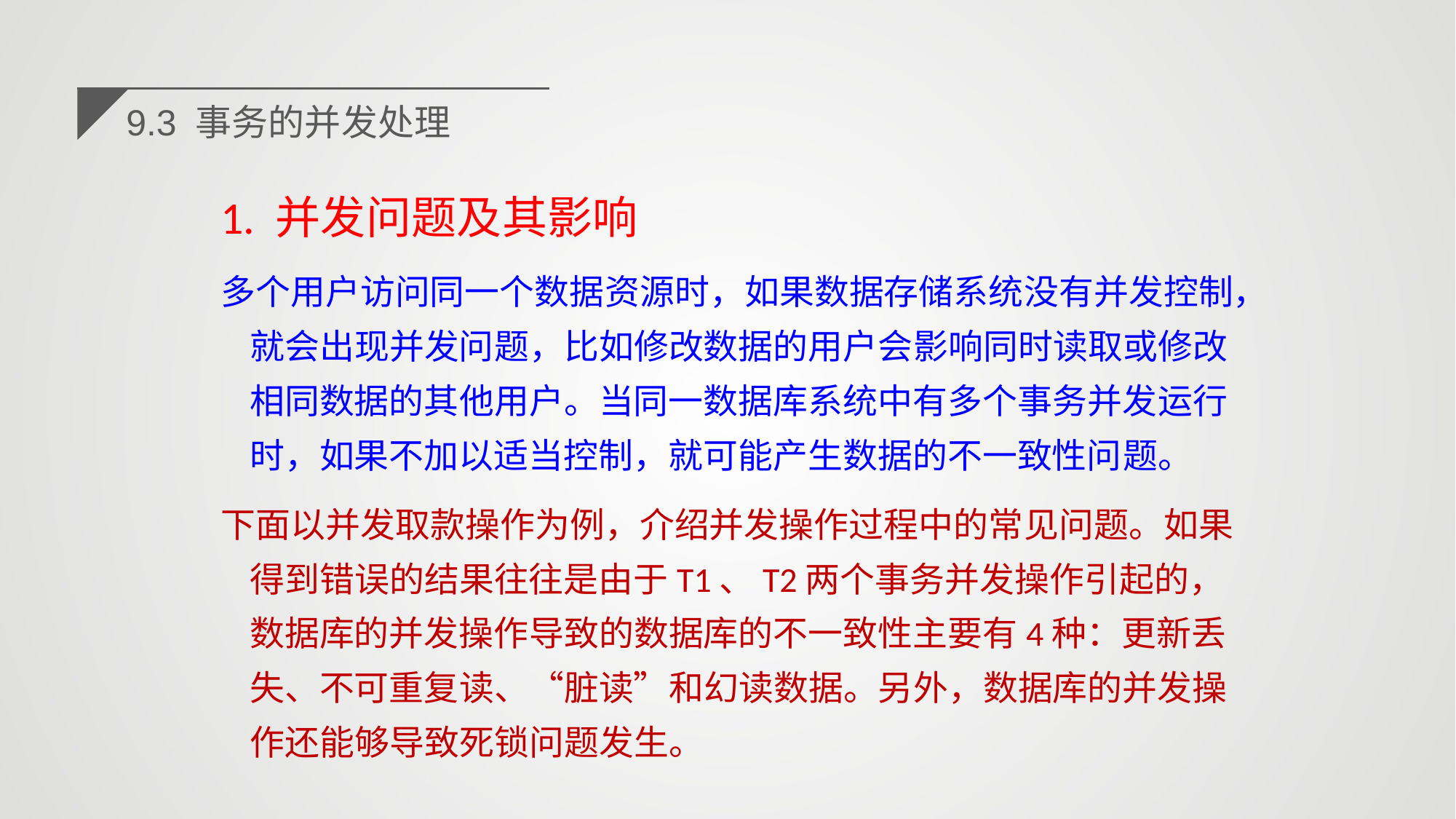

9.3 事务的并发处理

1. 并发问题及其影响
多个用户访问同一个数据资源时，如果数据存储系统没有并发控制，就会出现并发问题，比如修改数据的用户会影响同时读取或修改相同数据的其他用户。当同一数据库系统中有多个事务并发运行时，如果不加以适当控制，就可能产生数据的不一致性问题。
下面以并发取款操作为例，介绍并发操作过程中的常见问题。如果得到错误的结果往往是由于T1、T2两个事务并发操作引起的，数据库的并发操作导致的数据库的不一致性主要有4种：更新丢失、不可重复读、“脏读”和幻读数据。另外，数据库的并发操作还能够导致死锁问题发生。